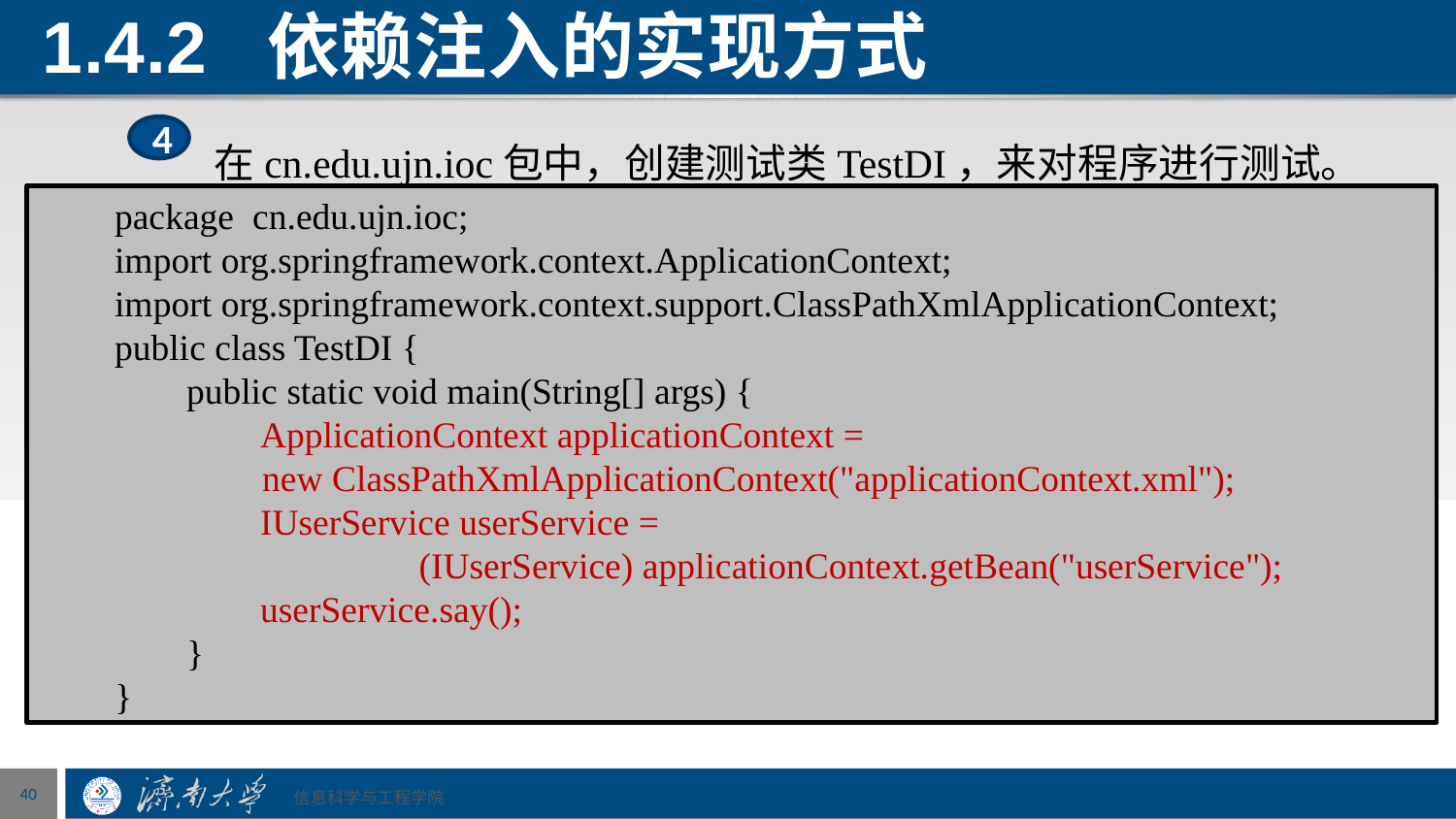

# 1.4.2  依赖注入的实现方式
                在cn.edu.ujn.ioc包中，创建测试类TestDI，来对程序进行测试。
4
        package  cn.edu.ujn.ioc;
        import org.springframework.context.ApplicationContext;
        import org.springframework.context.support.ClassPathXmlApplicationContext;
        public class TestDI {
	public static void main(String[] args) {
	        ApplicationContext applicationContext =
                        new ClassPathXmlApplicationContext("applicationContext.xml");
	        IUserService userService =
                                         (IUserService) applicationContext.getBean("userService");
	        userService.say();
	}
        }